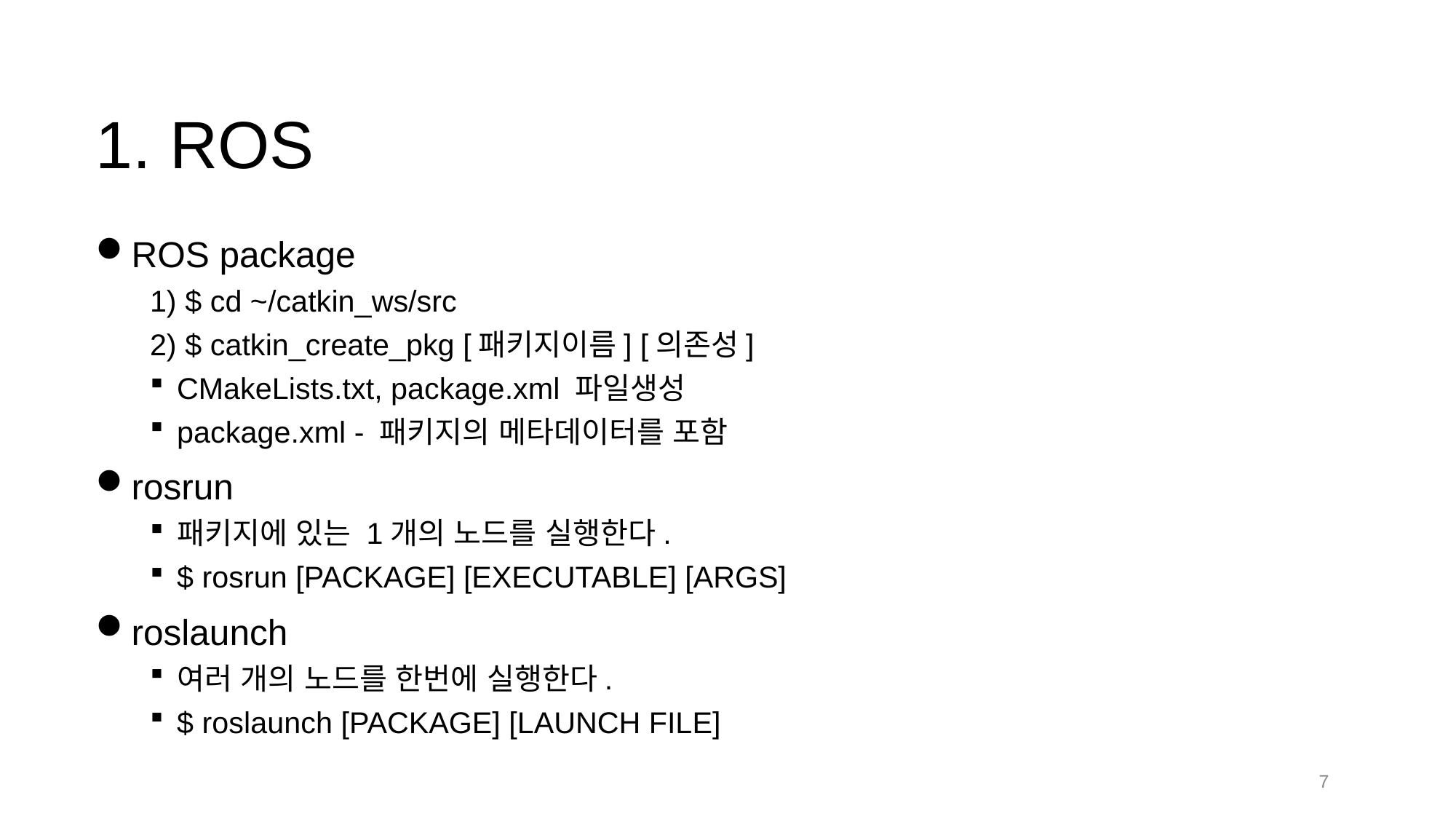

# 1. ROS
ROS package
1) $ cd ~/catkin_ws/src
2) $ catkin_create_pkg [패키지이름] [의존성]
CMakeLists.txt, package.xml 파일생성
package.xml - 패키지의 메타데이터를 포함
rosrun
패키지에 있는 1개의 노드를 실행한다.
$ rosrun [PACKAGE] [EXECUTABLE] [ARGS]
roslaunch
여러 개의 노드를 한번에 실행한다.
$ roslaunch [PACKAGE] [LAUNCH FILE]

7